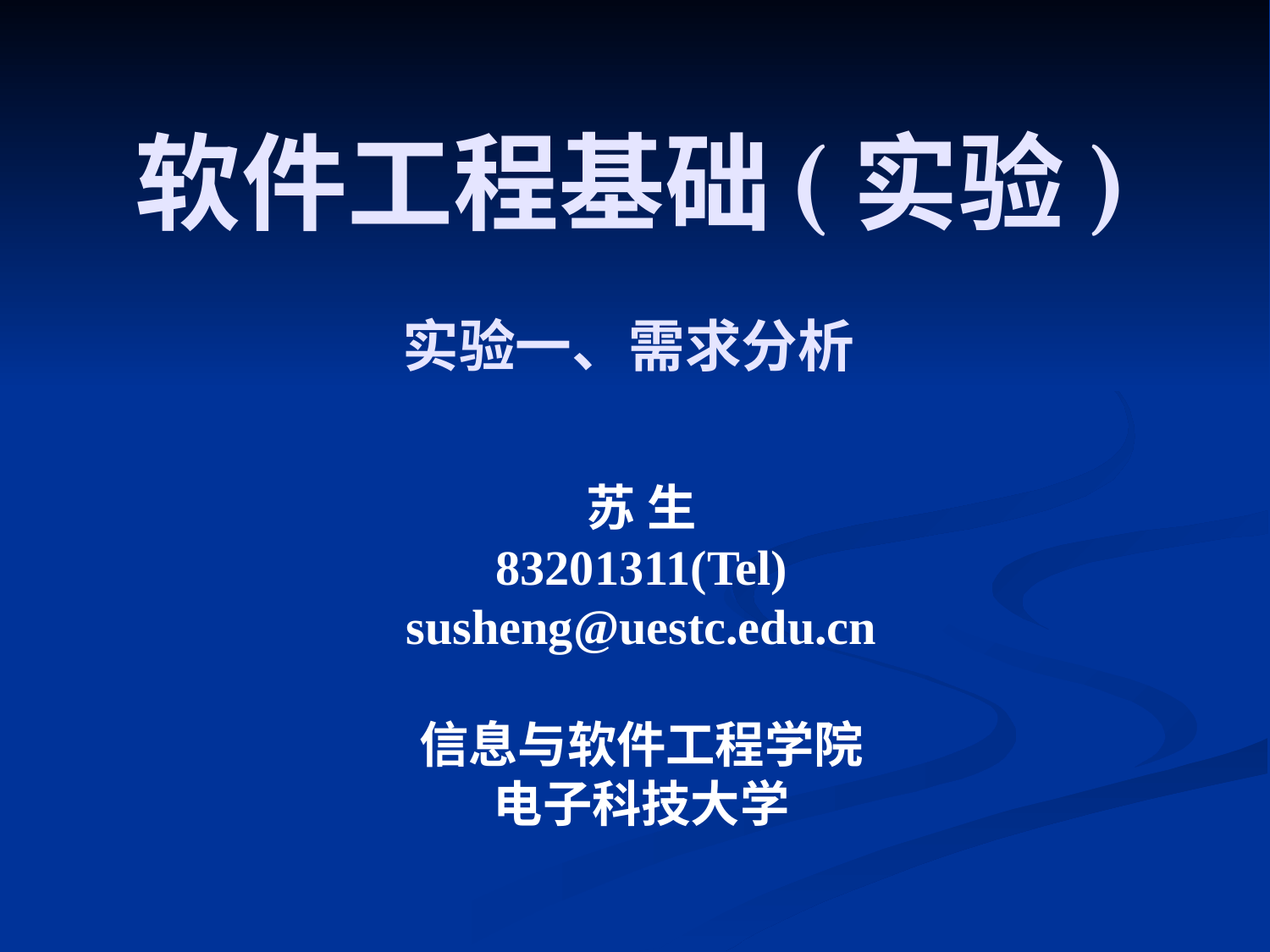

# 软件工程基础(实验) 实验一、需求分析
苏 生
83201311(Tel)
susheng@uestc.edu.cn

信息与软件工程学院
电子科技大学